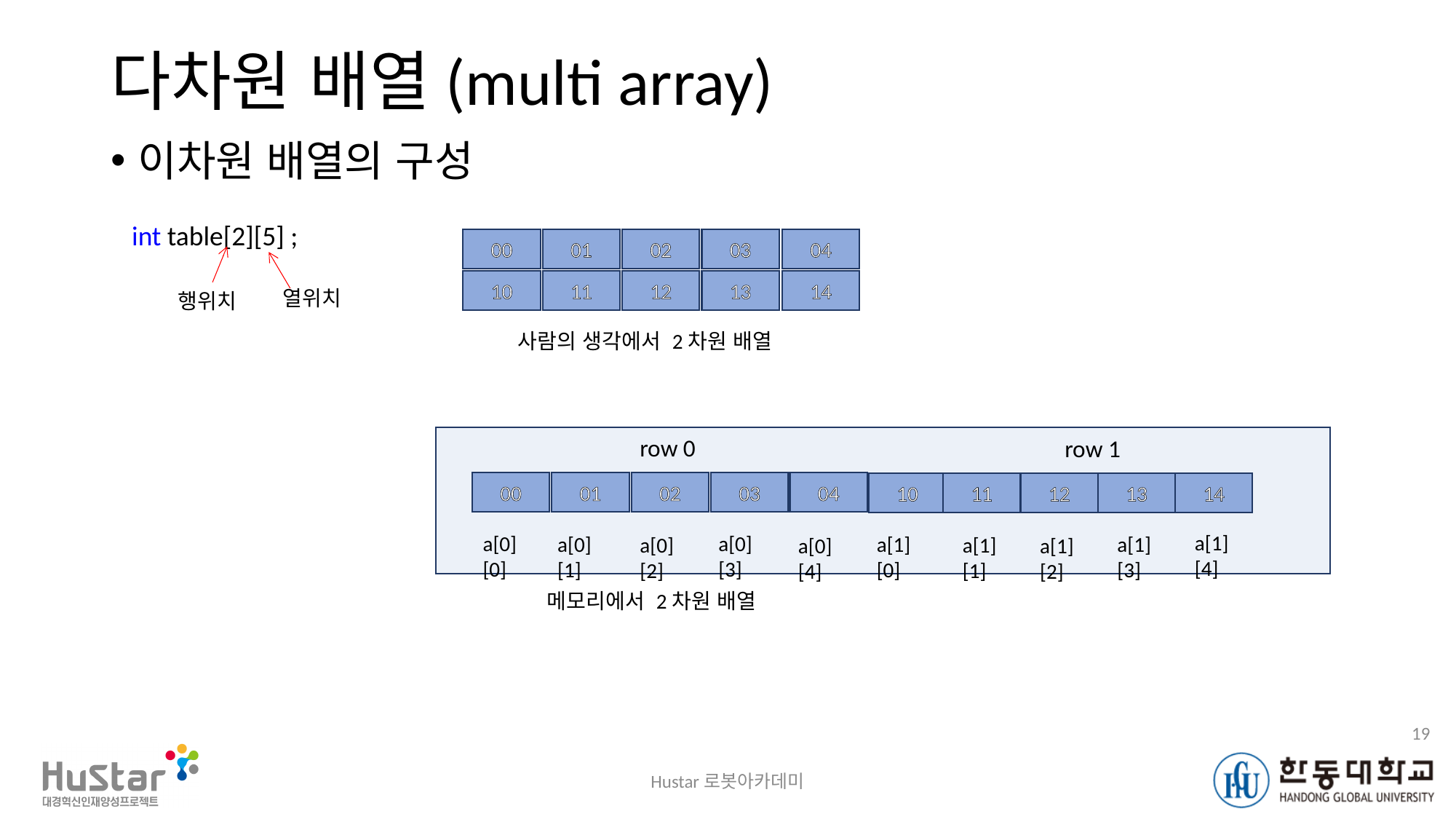

# 다차원 배열(multi array)
이차원 배열의 구성
int table[2][5] ;
00
01
02
03
04
10
11
12
13
14
열위치
행위치
사람의 생각에서 2차원 배열

row 0
row 1
00
01
02
03
04
10
11
12
13
14
a[1][4]
a[0][0]
a[0][3]
a[1][0]
a[1][3]
a[0][1]
a[1][1]
a[0][2]
a[0][4]
a[1][2]
메모리에서 2차원 배열
19
Hustar로봇아카데미